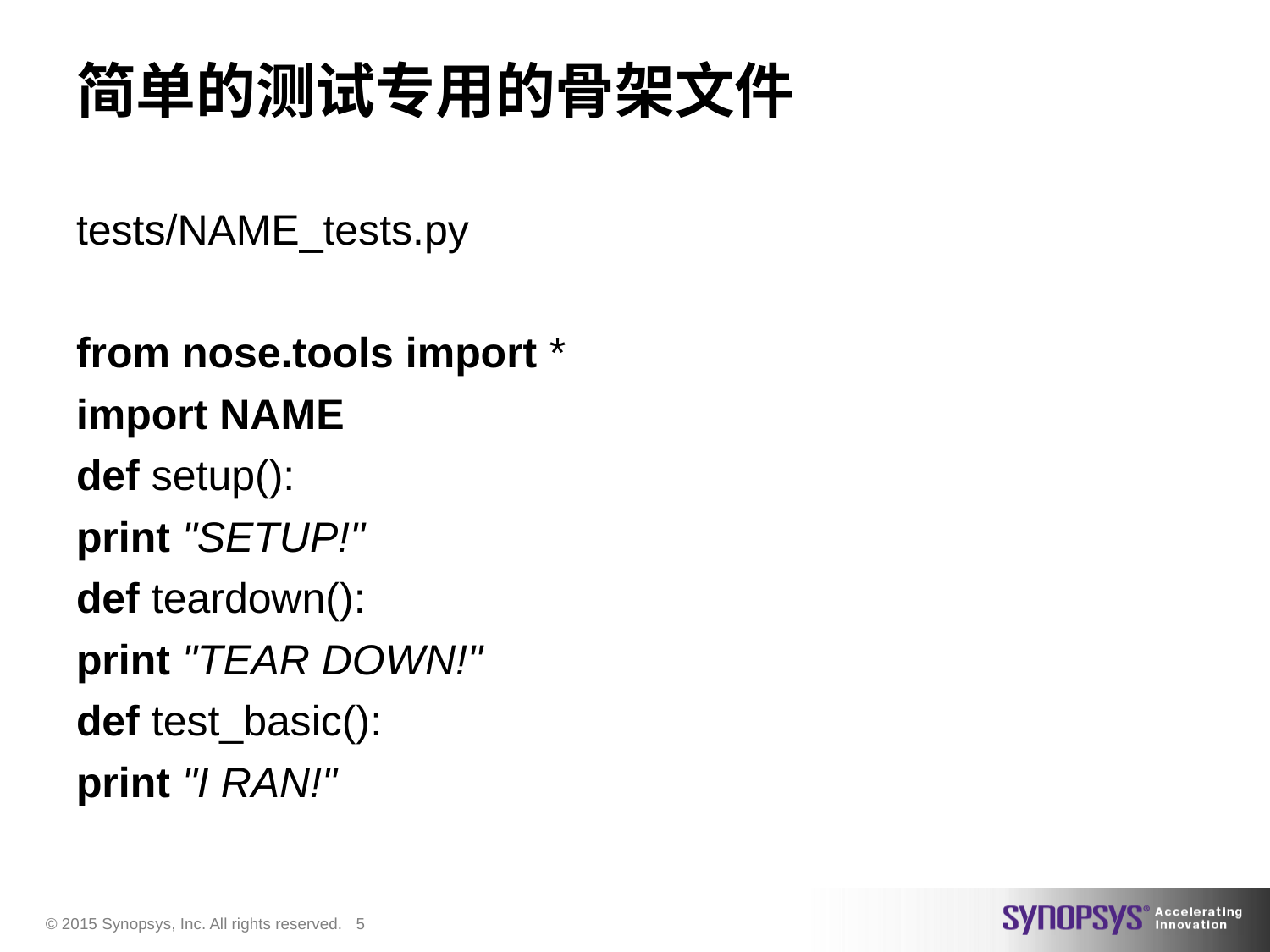

# 简单的测试专用的骨架文件
tests/NAME_tests.py

from nose.tools import *
import NAME
def setup():
print "SETUP!"
def teardown():
print "TEAR DOWN!"
def test_basic():
print "I RAN!"